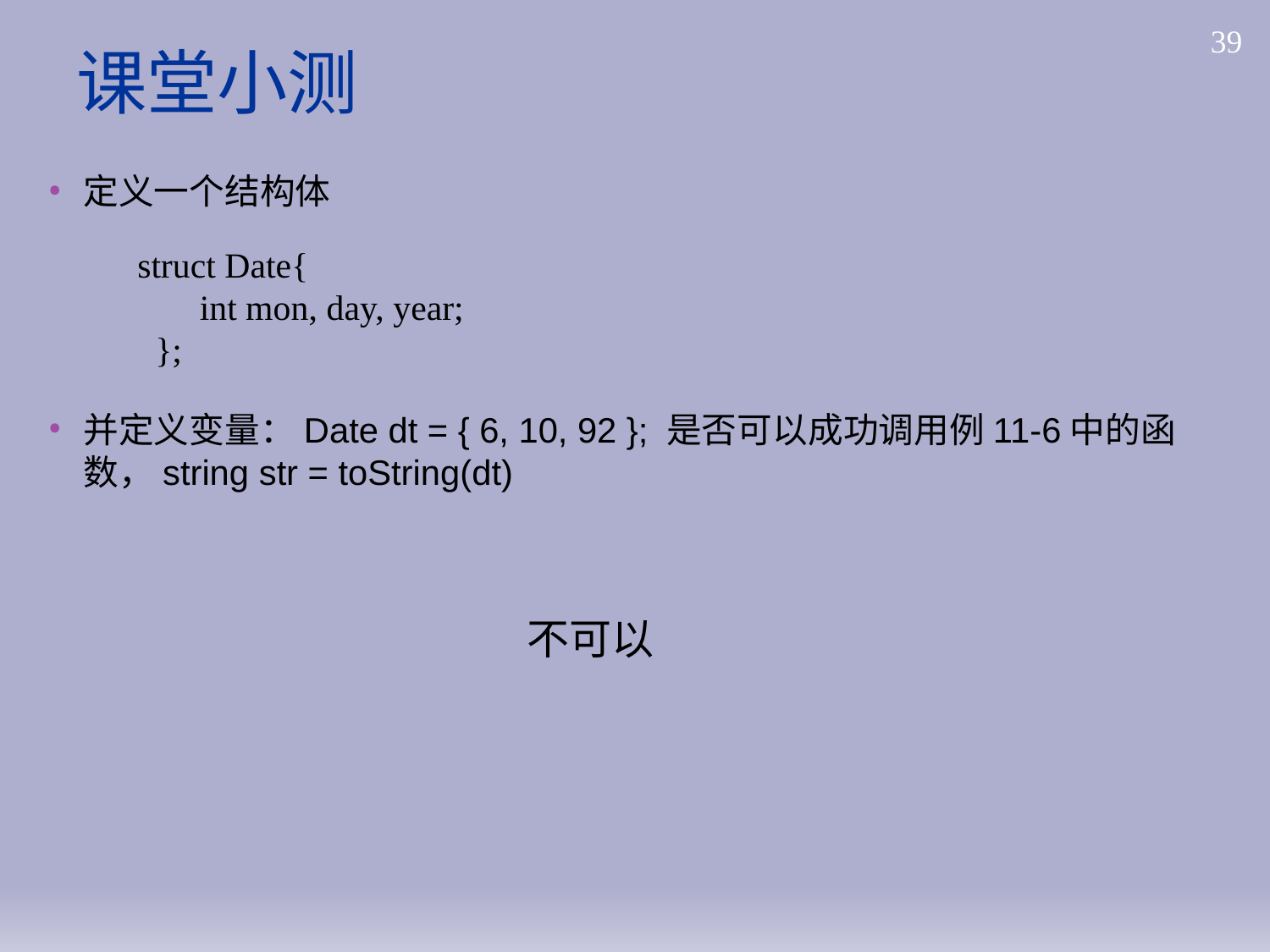

# 课堂小测
39
定义一个结构体

并定义变量：Date dt = { 6, 10, 92 }; 是否可以成功调用例11-6中的函数，string str = toString(dt)
struct Date{
       int mon, day, year;
  };
不可以